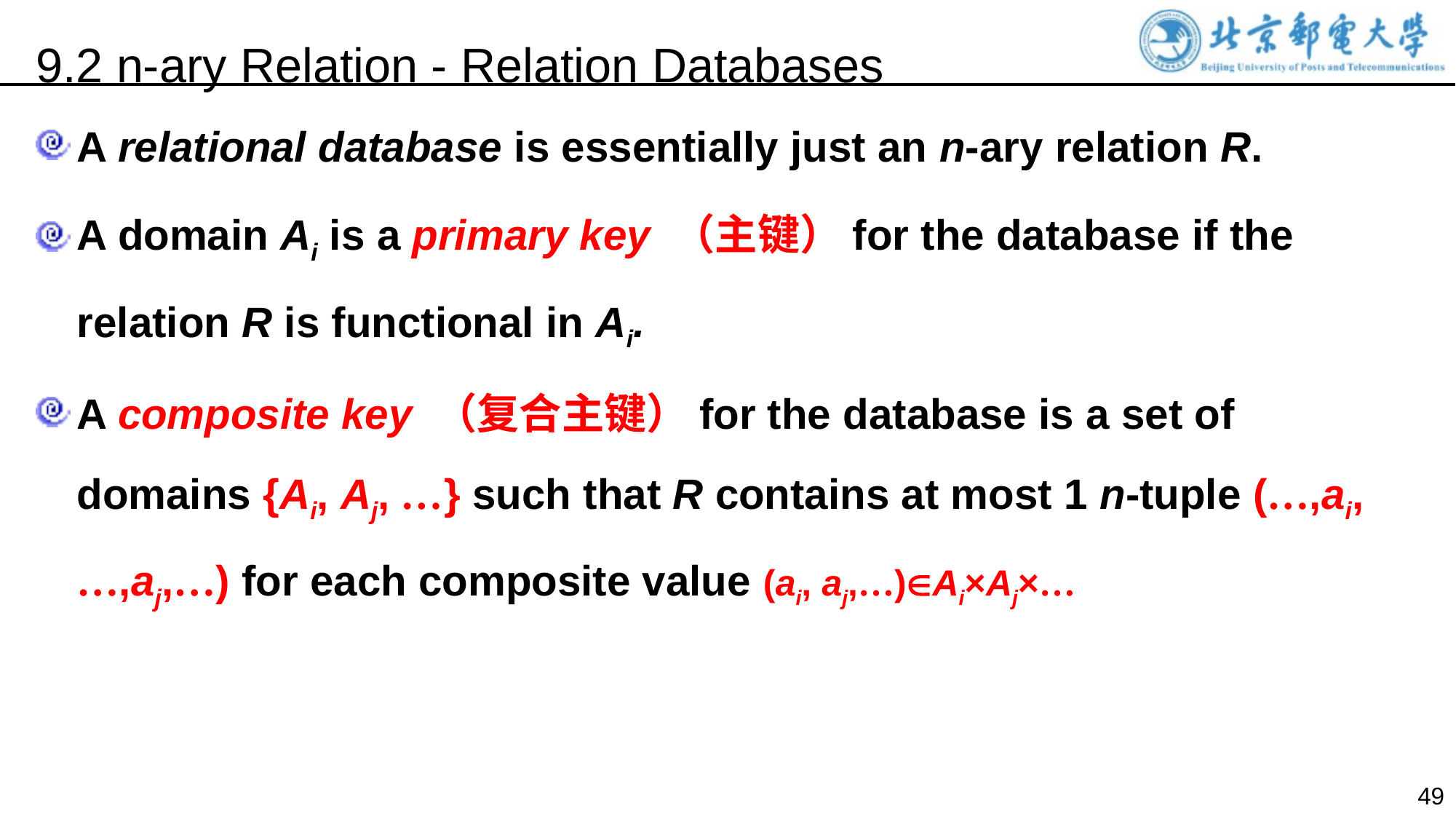

9.2 n-ary Relation - Relation Databases
A relational database is essentially just an n-ary relation R.
A domain Ai is a primary key （主键）for the database if the relation R is functional in Ai.
A composite key （复合主键）for the database is a set of domains {Ai, Aj, …} such that R contains at most 1 n-tuple (…,ai,…,aj,…) for each composite value (ai, aj,…)∈Ai×Aj×…